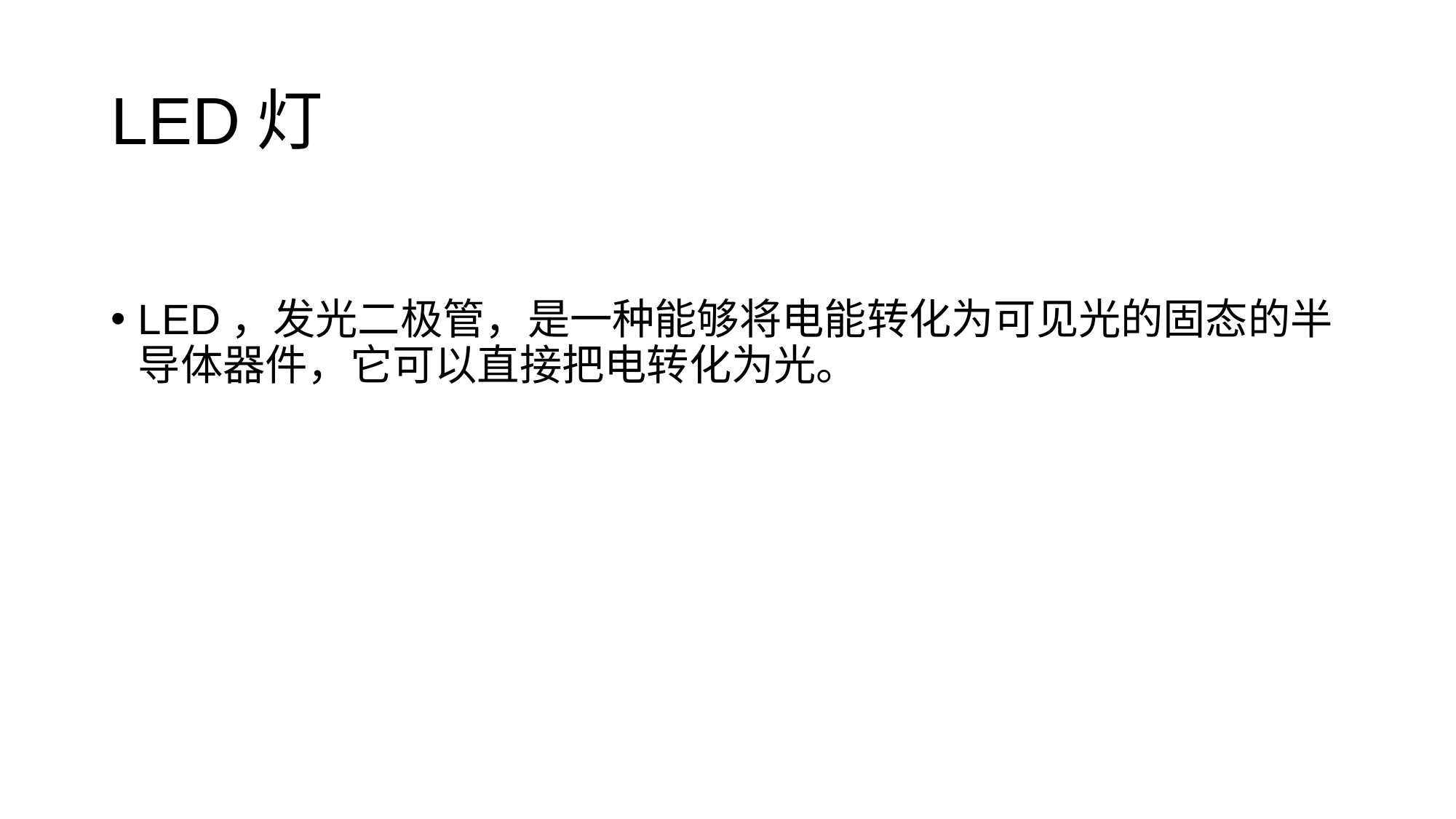

# LED灯
LED，发光二极管，是一种能够将电能转化为可见光的固态的半导体器件，它可以直接把电转化为光。